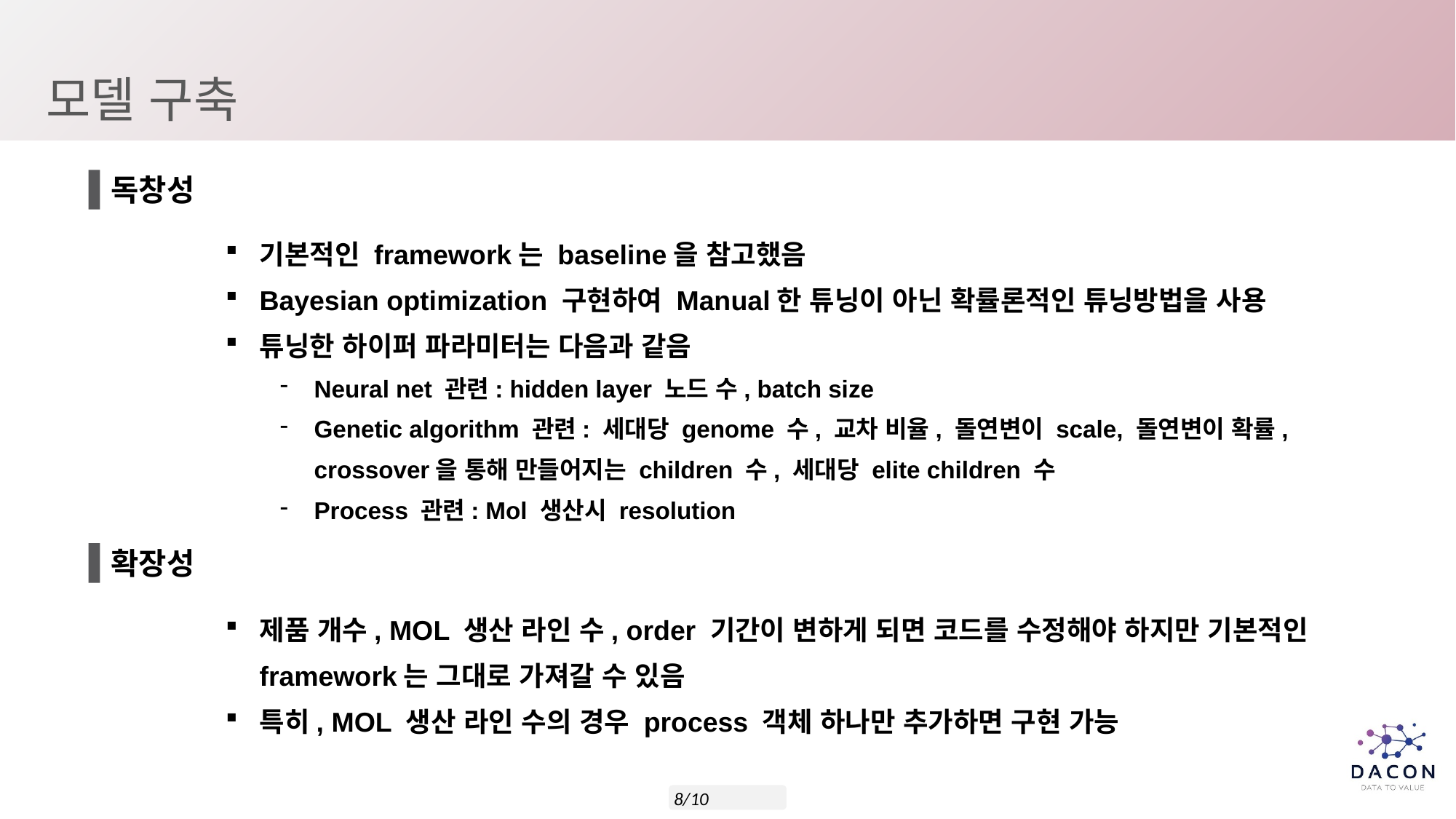

# 모델 구축
독창성

기본적인 framework는 baseline을 참고했음
Bayesian optimization 구현하여 Manual한 튜닝이 아닌 확률론적인 튜닝방법을 사용
튜닝한 하이퍼 파라미터는 다음과 같음
Neural net 관련: hidden layer 노드 수, batch size
Genetic algorithm 관련: 세대당 genome 수, 교차 비율, 돌연변이 scale, 돌연변이 확률, crossover을 통해 만들어지는 children 수, 세대당 elite children 수
Process 관련: Mol 생산시 resolution
확장성

제품 개수, MOL 생산 라인 수, order 기간이 변하게 되면 코드를 수정해야 하지만 기본적인 framework는 그대로 가져갈 수 있음
특히, MOL 생산 라인 수의 경우 process 객체 하나만 추가하면 구현 가능